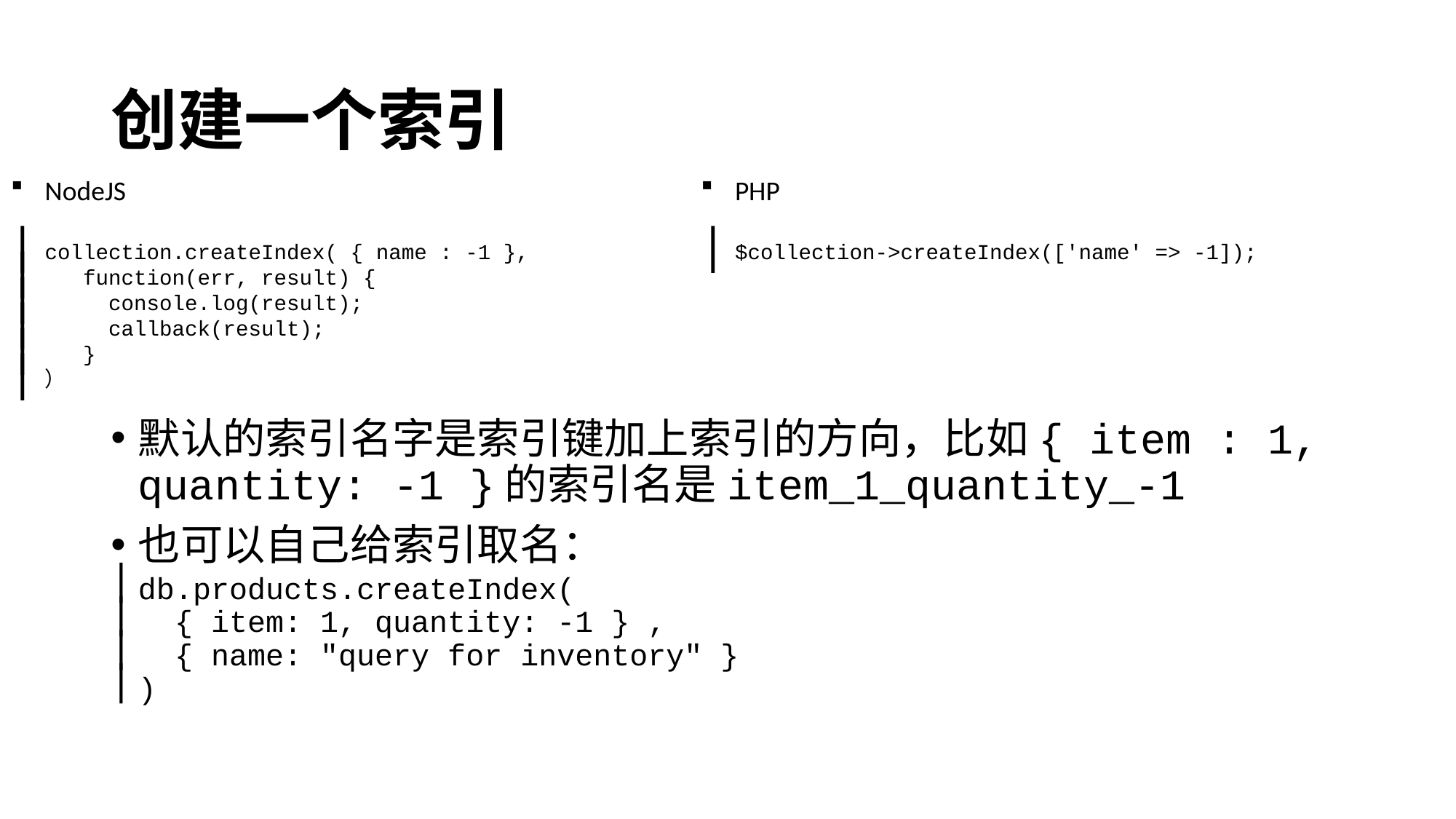

# 创建一个索引
NodeJS

collection.createIndex( { name : -1 },
   function(err, result) {
     console.log(result);
     callback(result);
   }
）
PHP

$collection->createIndex(['name' => -1]);
默认的索引名字是索引键加上索引的方向，比如{ item : 1, quantity: -1 }的索引名是item_1_quantity_-1
也可以自己给索引取名：
db.products.createIndex(
  { item: 1, quantity: -1 } ,
  { name: "query for inventory" }
)